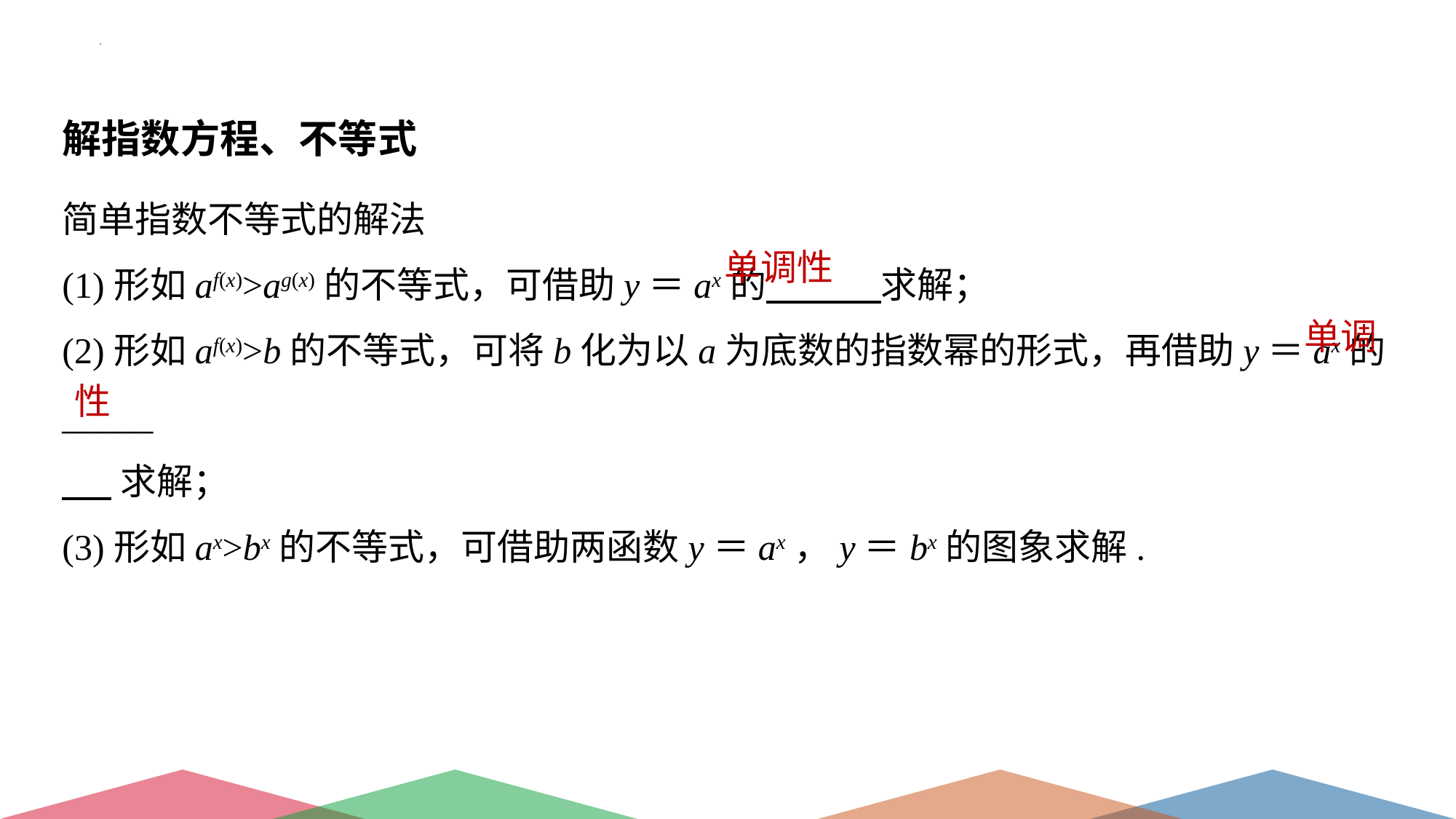

解指数方程、不等式
简单指数不等式的解法
(1)形如af(x)>ag(x)的不等式，可借助y＝ax的              求解；
(2)形如af(x)>b的不等式，可将b化为以a为底数的指数幂的形式，再借助y＝ax的_____
      求解；
(3)形如ax>bx的不等式，可借助两函数y＝ax，y＝bx的图象求解.
单调性
单调
性